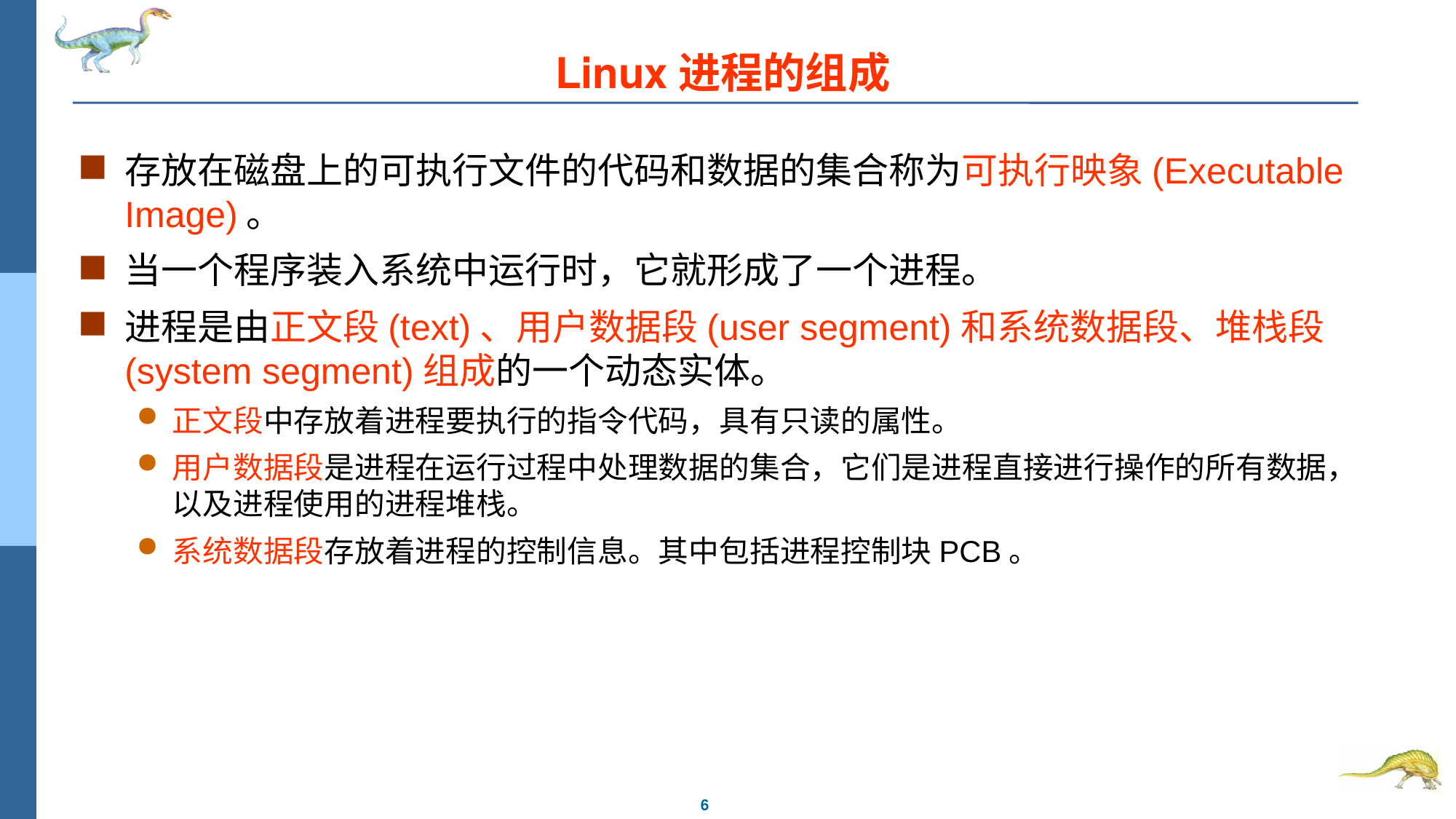

# Linux进程的组成
存放在磁盘上的可执行文件的代码和数据的集合称为可执行映象(Executable Image)。
当一个程序装入系统中运行时，它就形成了一个进程。
进程是由正文段(text)、用户数据段(user segment)和系统数据段、堆栈段(system segment)组成的一个动态实体。
正文段中存放着进程要执行的指令代码，具有只读的属性。
用户数据段是进程在运行过程中处理数据的集合，它们是进程直接进行操作的所有数据， 以及进程使用的进程堆栈。
系统数据段存放着进程的控制信息。其中包括进程控制块PCB。